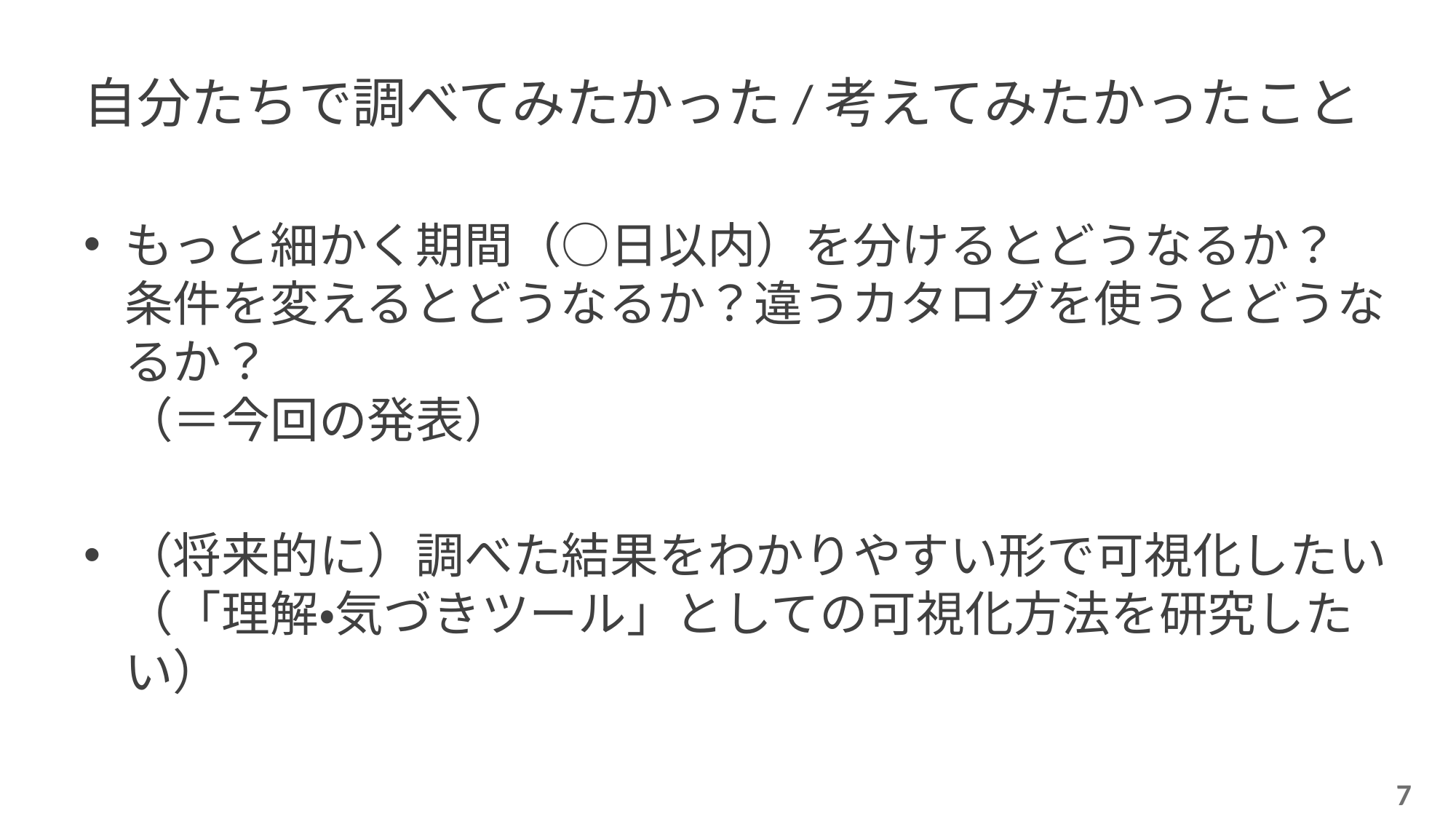

# 自分たちで調べてみたかった/考えてみたかったこと
もっと細かく期間（○日以内）を分けるとどうなるか？
条件を変えるとどうなるか？違うカタログを使うとどうなるか？
（＝今回の発表）

（将来的に）調べた結果をわかりやすい形で可視化したい
（「理解・気づきツール」としての可視化方法を研究したい）

7